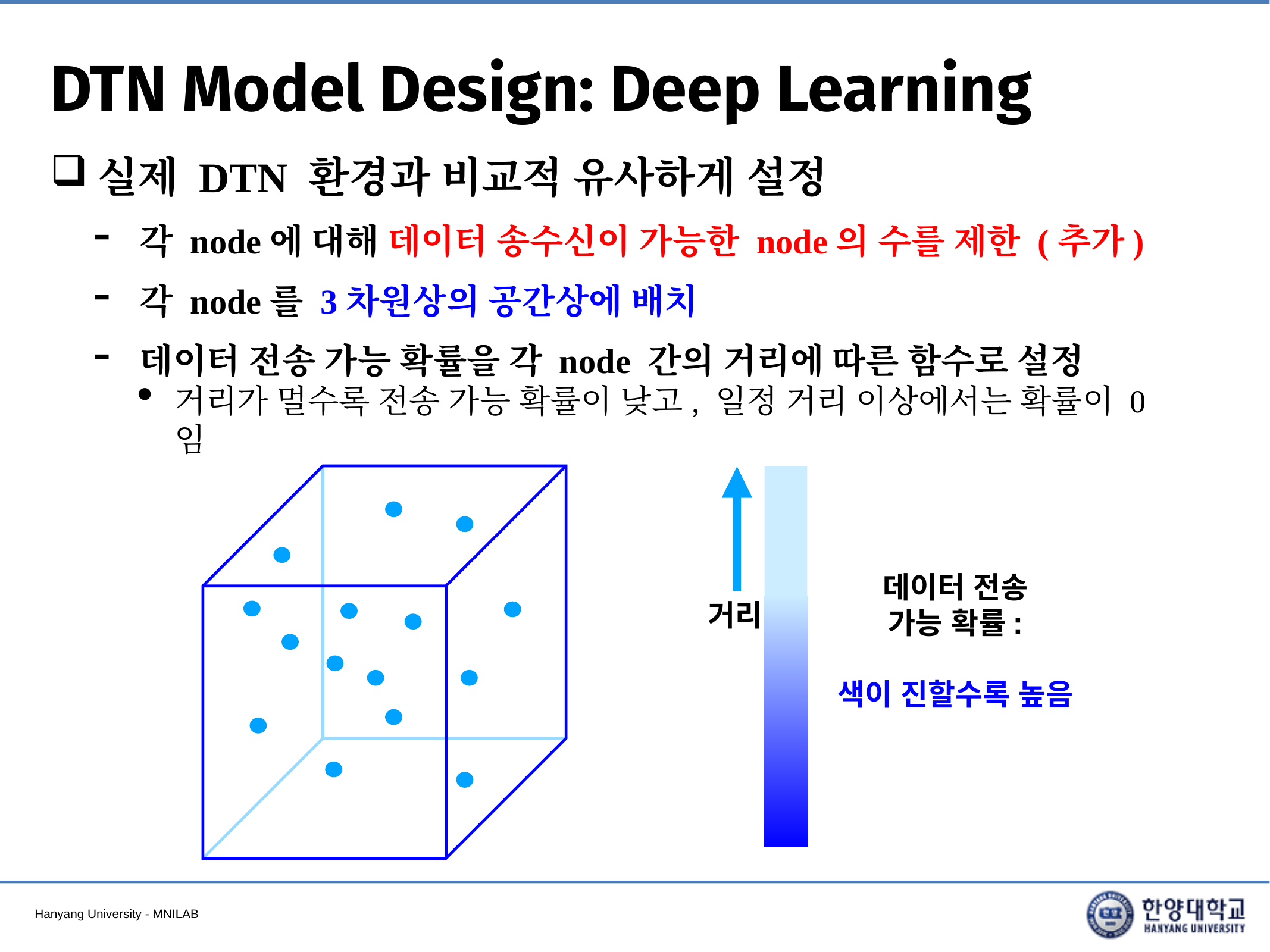

# DTN Model Design: Deep Learning
실제 DTN 환경과 비교적 유사하게 설정
각 node에 대해 데이터 송수신이 가능한 node의 수를 제한 (추가)
각 node를 3차원상의 공간상에 배치
데이터 전송 가능 확률을 각 node 간의 거리에 따른 함수로 설정
거리가 멀수록 전송 가능 확률이 낮고, 일정 거리 이상에서는 확률이 0임

데이터 전송
가능 확률:

색이 진할수록 높음
거리